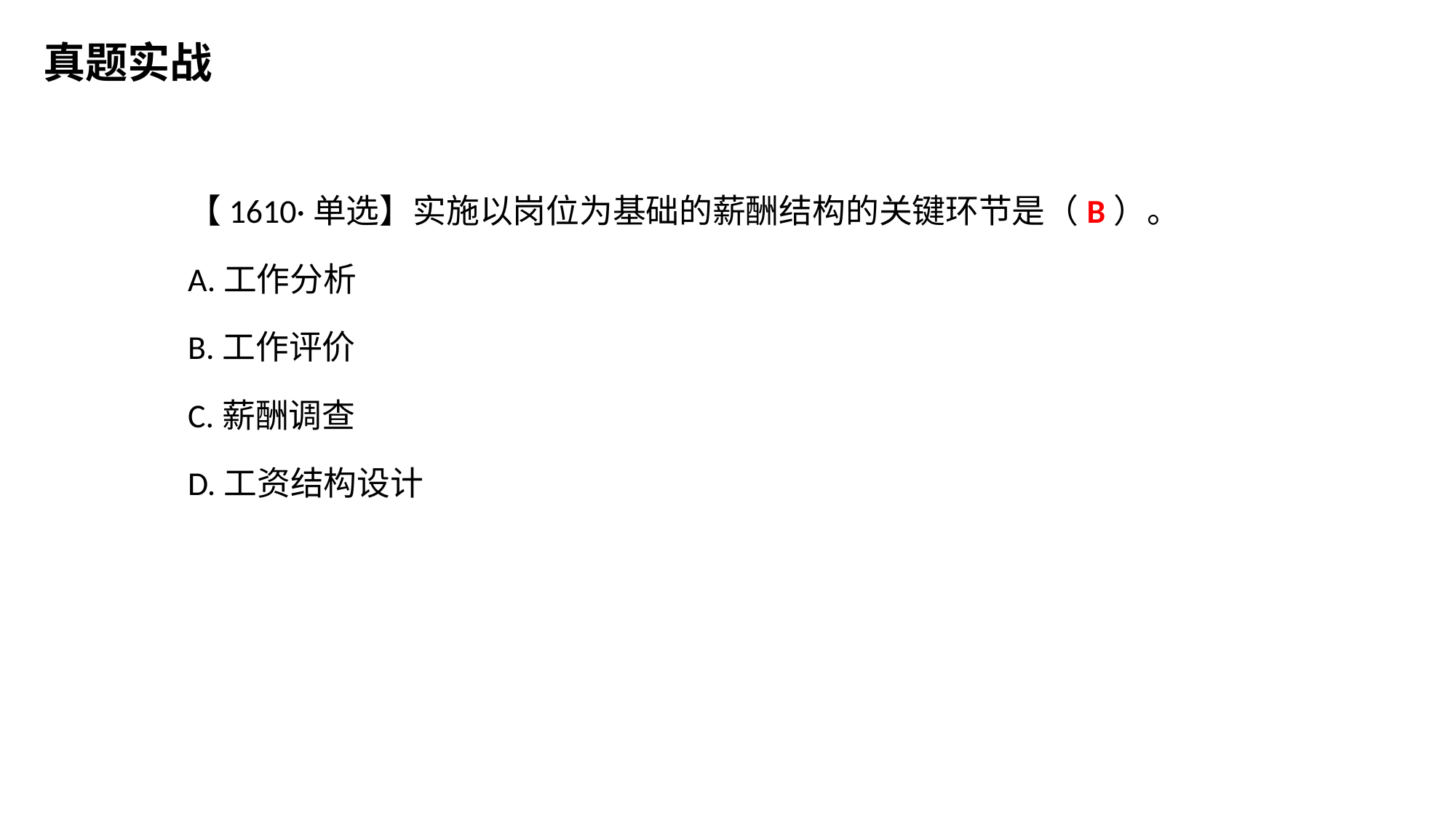

真题实战
【1610·单选】实施以岗位为基础的薪酬结构的关键环节是（B）。
A.工作分析
B.工作评价
C.薪酬调查
D.工资结构设计